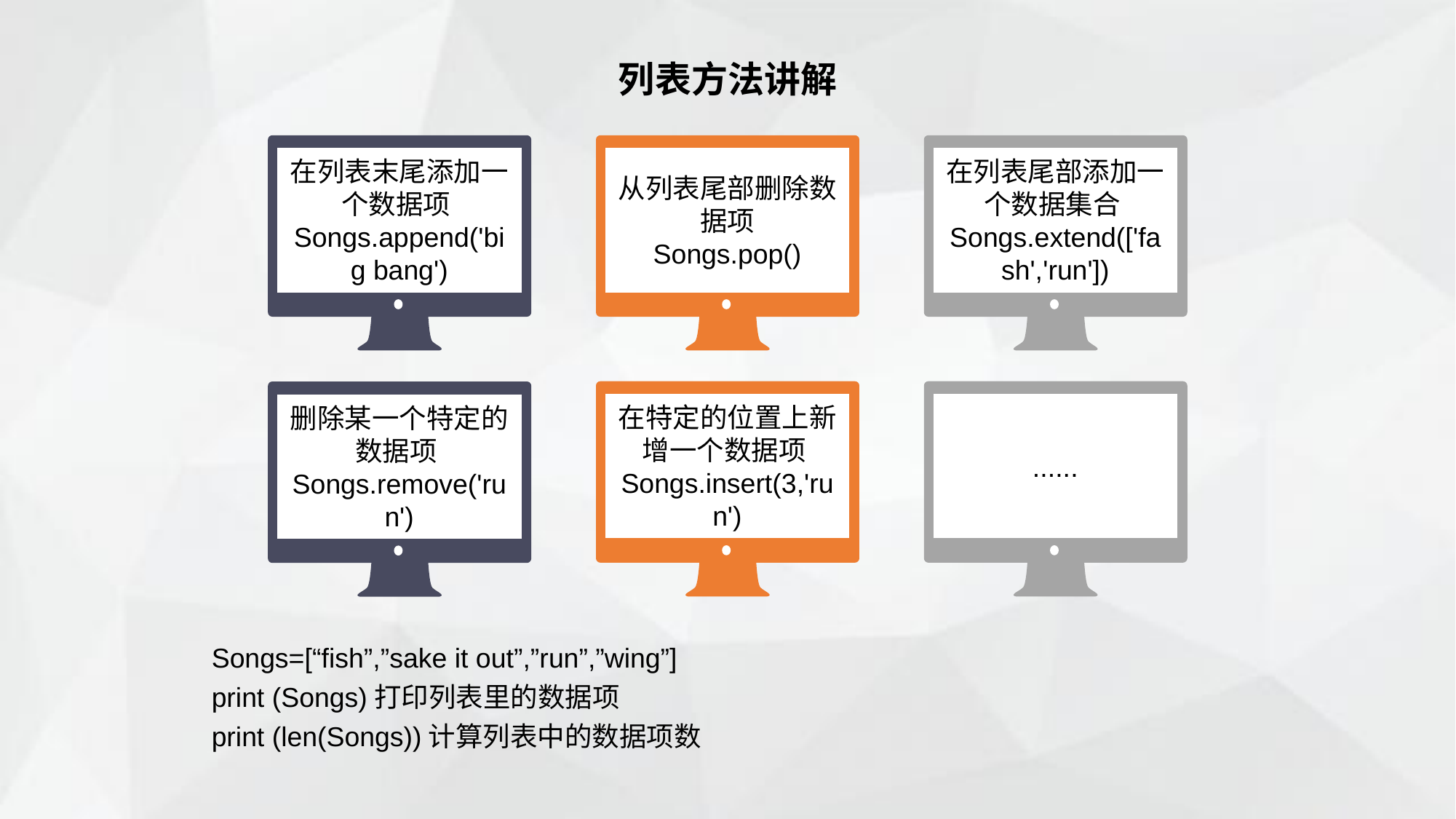

列表方法讲解

在列表末尾添加一个数据项Songs.append('big bang')

从列表尾部删除数据项
Songs.pop()

在列表尾部添加一个数据集合Songs.extend(['fash','run'])

在特定的位置上新增一个数据项Songs.insert(3,'run')

......

删除某一个特定的数据项Songs.remove('run')

Songs=[“fish”,”sake it out”,”run”,”wing”]
print (Songs)打印列表里的数据项
print (len(Songs))计算列表中的数据项数